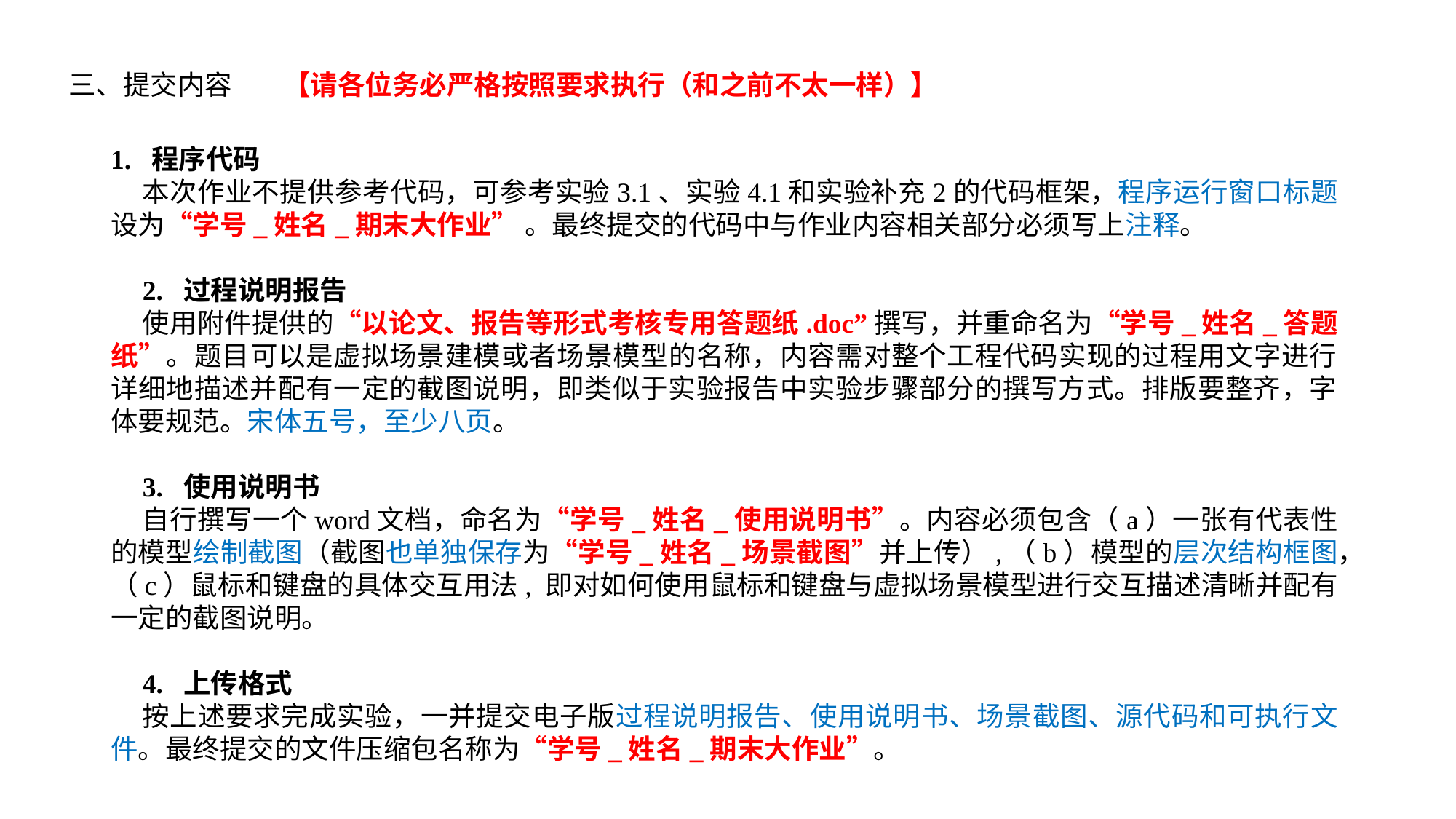

三、提交内容
【请各位务必严格按照要求执行（和之前不太一样）】
1.  程序代码
本次作业不提供参考代码，可参考实验3.1、实验4.1和实验补充2的代码框架，程序运行窗口标题设为“学号_姓名_期末大作业” 。最终提交的代码中与作业内容相关部分必须写上注释。

2.  过程说明报告
使用附件提供的“以论文、报告等形式考核专用答题纸.doc”撰写，并重命名为“学号_姓名_答题纸”。题目可以是虚拟场景建模或者场景模型的名称，内容需对整个工程代码实现的过程用文字进行详细地描述并配有一定的截图说明，即类似于实验报告中实验步骤部分的撰写方式。排版要整齐，字体要规范。宋体五号，至少八页。

3.  使用说明书
自行撰写一个word文档，命名为“学号_姓名_使用说明书”。内容必须包含（a）一张有代表性的模型绘制截图（截图也单独保存为“学号_姓名_场景截图”并上传）,（b）模型的层次结构框图，（c）鼠标和键盘的具体交互用法, 即对如何使用鼠标和键盘与虚拟场景模型进行交互描述清晰并配有一定的截图说明。

4.  上传格式
按上述要求完成实验，一并提交电子版过程说明报告、使用说明书、场景截图、源代码和可执行文件。最终提交的文件压缩包名称为“学号_姓名_期末大作业”。